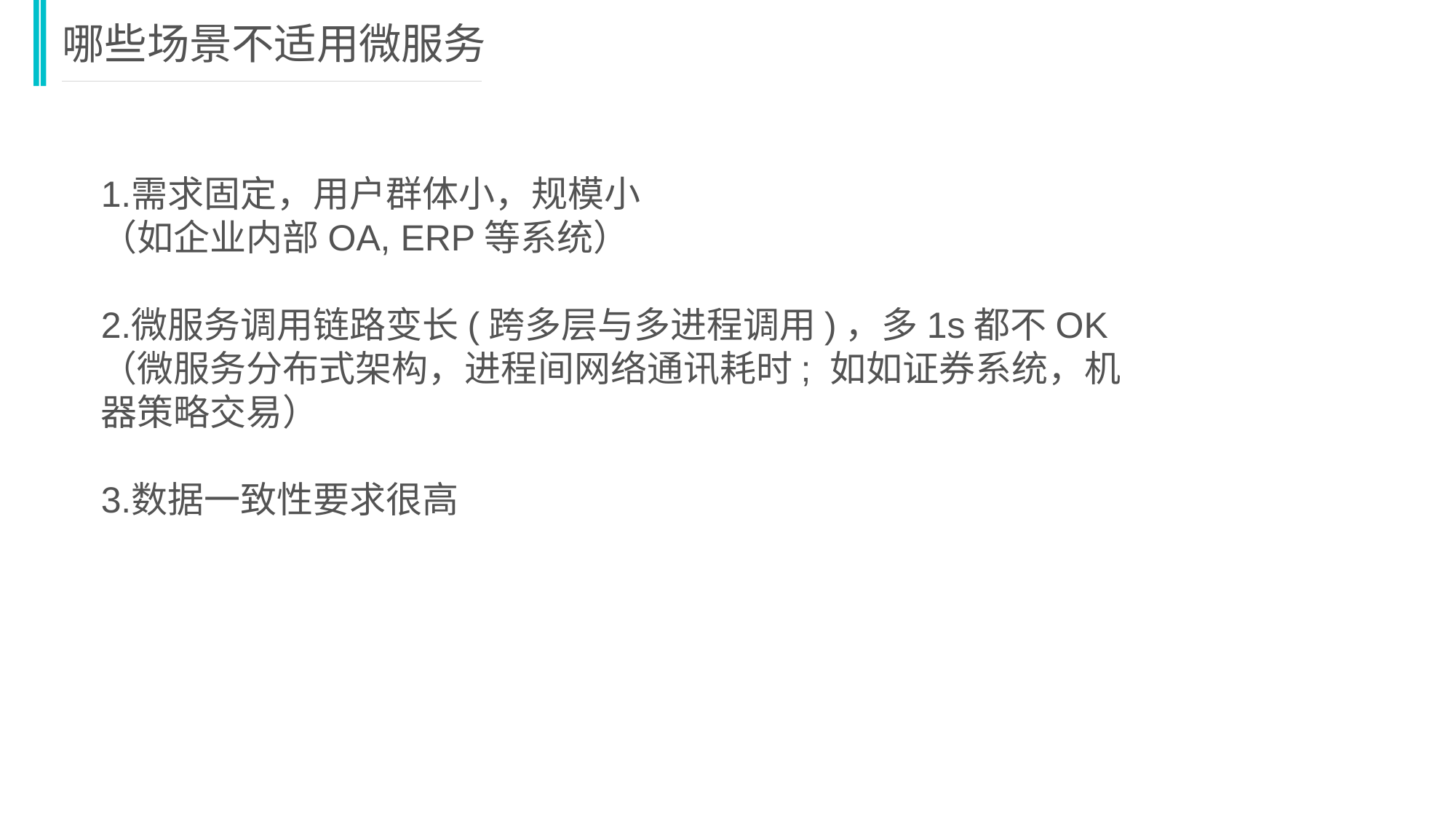

哪些场景不适用微服务

需求固定，用户群体小，规模小
（如企业内部OA, ERP等系统）

微服务调用链路变长(跨多层与多进程调用)，多1s都不OK
（微服务分布式架构，进程间网络通讯耗时; 如如证券系统，机器策略交易）

数据一致性要求很高